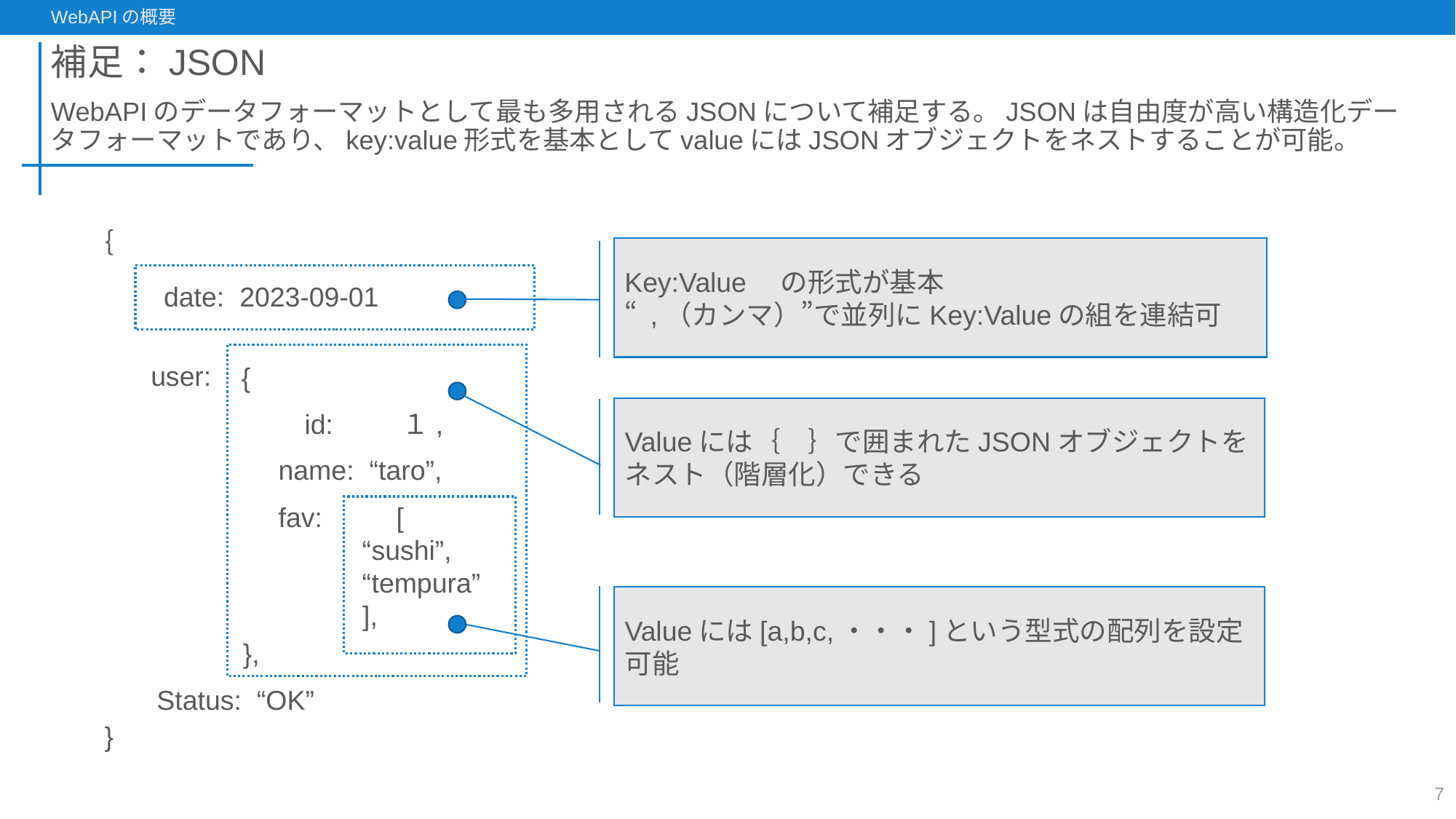

WebAPIの概要
# 補足：JSON
WebAPIのデータフォーマットとして最も多用されるJSONについて補足する。JSONは自由度が高い構造化データフォーマットであり、key:value形式を基本としてvalueにはJSONオブジェクトをネストすることが可能。
｛
Key:Value　の形式が基本
“ ,（カンマ）”で並列にKey:Valueの組を連結可

date:  2023-09-01

user:
{

Valueには｛　｝で囲まれたJSONオブジェクトを
ネスト（階層化）できる
　id: 　　１,

 name:  “taro”,

 fav:　　 [
            “sushi”,
            “tempura”
            ],

Valueには[a,b,c,・・・]という型式の配列を設定可能

},
Status:  “OK”
}
7